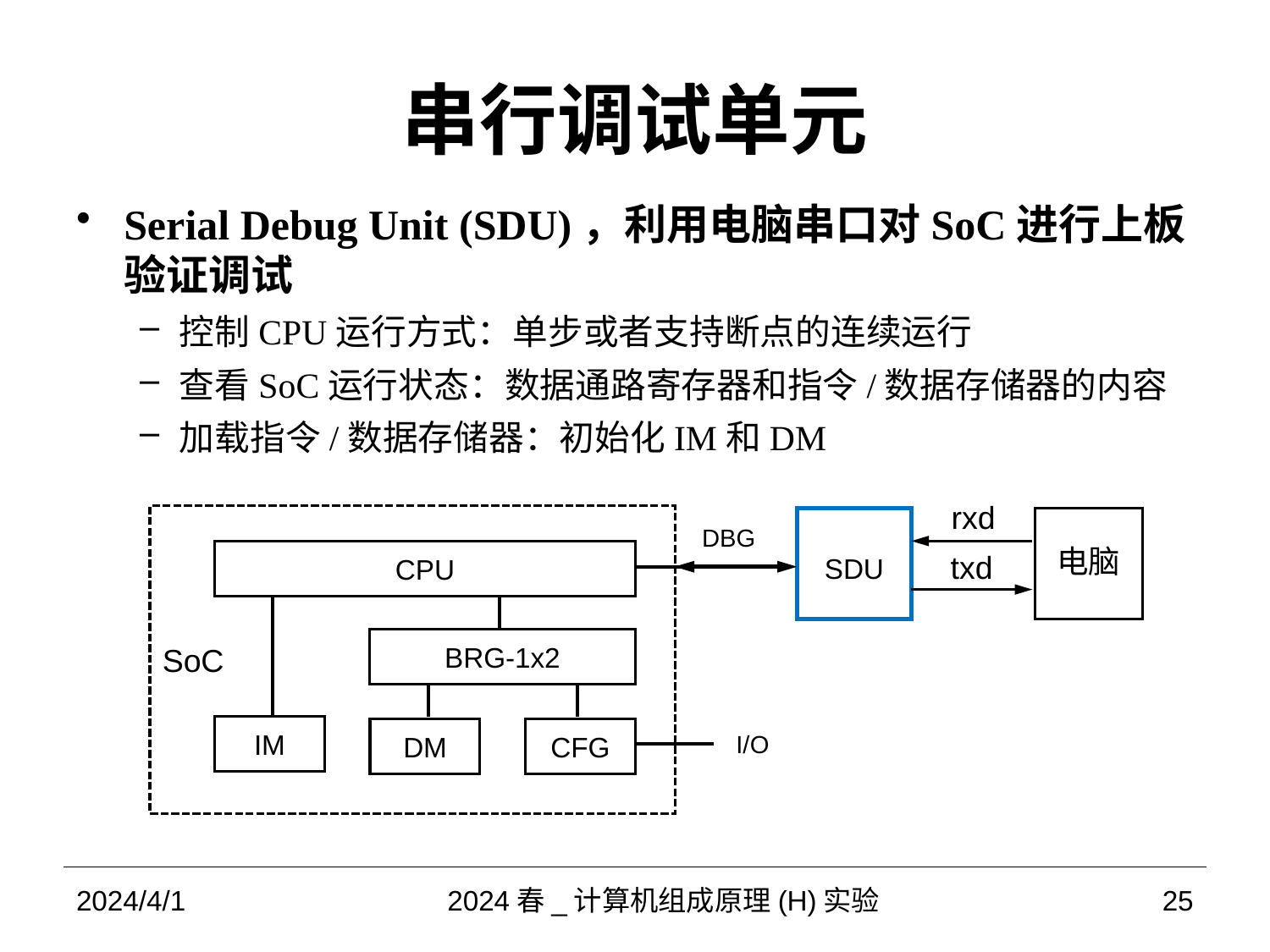

# 串行调试单元
Serial Debug Unit (SDU)，利用电脑串口对SoC进行上板验证调试
控制CPU运行方式：单步或者支持断点的连续运行
查看SoC运行状态：数据通路寄存器和指令/数据存储器的内容
加载指令/数据存储器：初始化IM和DM

SoC
DBG
CPU
BRG-1x2
IM
DM
CFG
I/O
电脑
SDU
rxd

txd

2024/4/1
2024春_计算机组成原理(H)实验
25